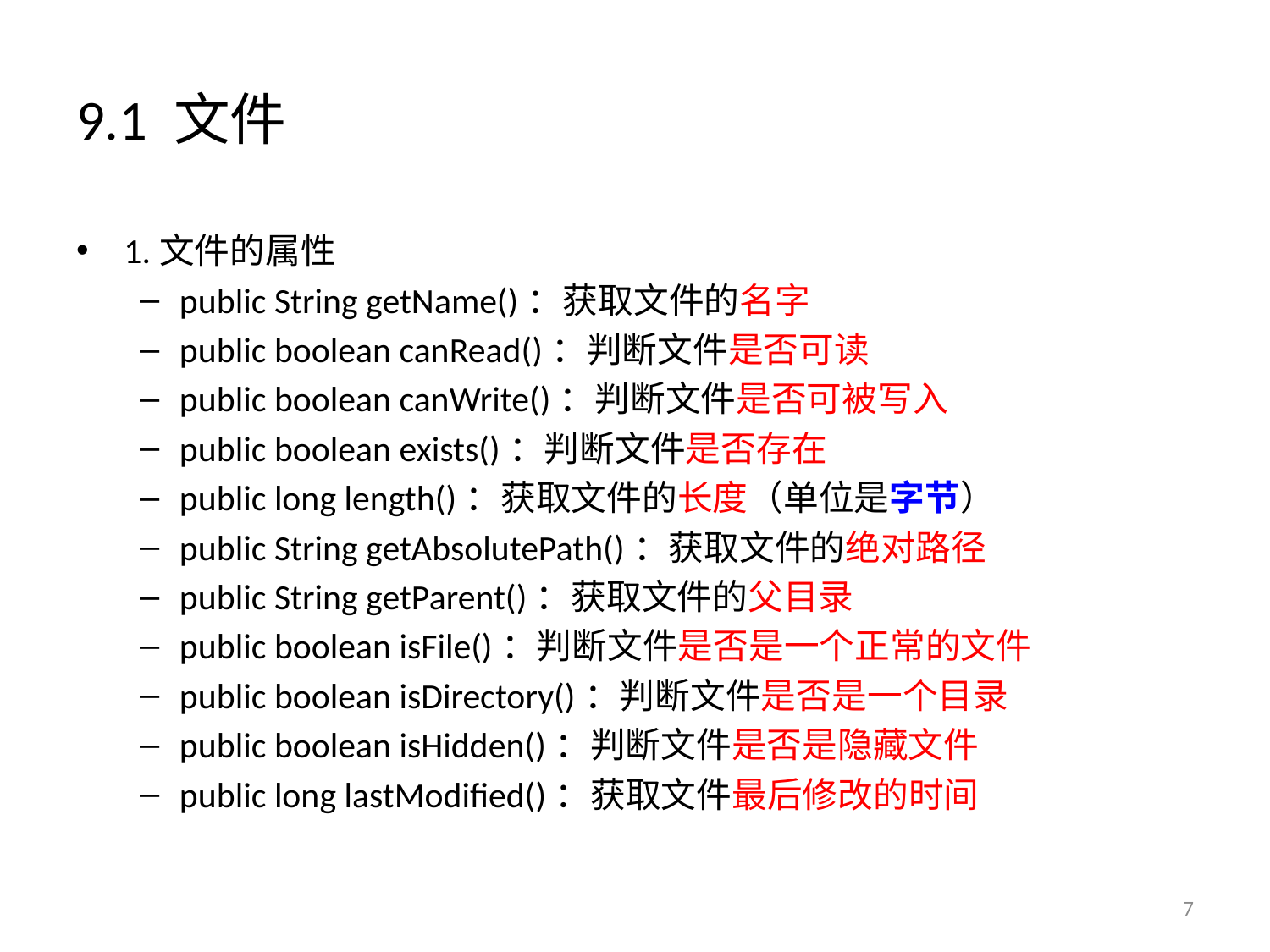

# 9.1 文件
1.文件的属性
public String getName()：获取文件的名字
public boolean canRead()：判断文件是否可读
public boolean canWrite()：判断文件是否可被写入
public boolean exists()：判断文件是否存在
public long length()：获取文件的长度（单位是字节）
public String getAbsolutePath()：获取文件的绝对路径
public String getParent()：获取文件的父目录
public boolean isFile()：判断文件是否是一个正常的文件
public boolean isDirectory()：判断文件是否是一个目录
public boolean isHidden()：判断文件是否是隐藏文件
public long lastModified()：获取文件最后修改的时间
7